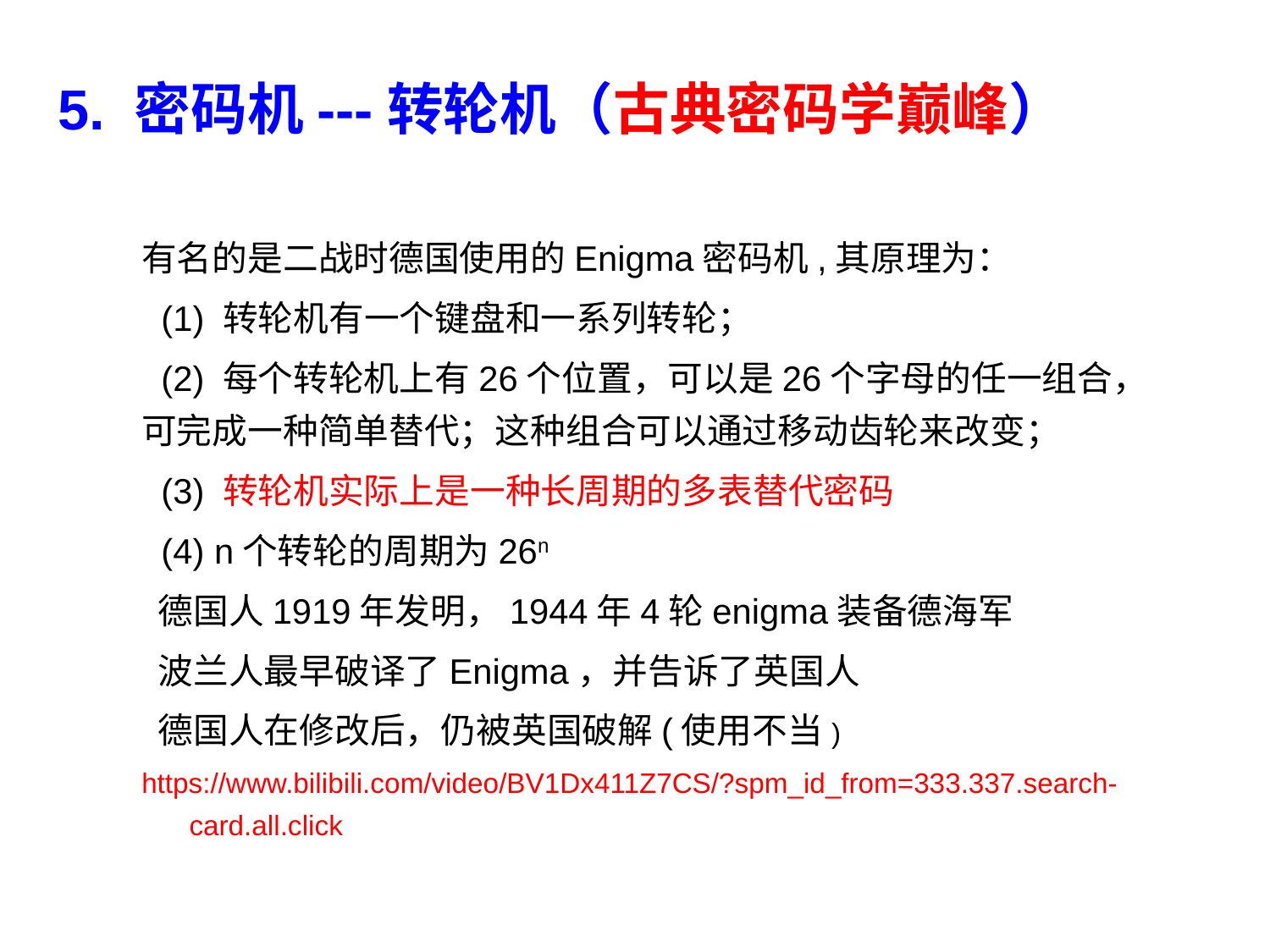

5. 密码机---转轮机（古典密码学巅峰）
有名的是二战时德国使用的Enigma密码机,其原理为：
  (1) 转轮机有一个键盘和一系列转轮；
  (2) 每个转轮机上有26个位置，可以是26个字母的任一组合，可完成一种简单替代；这种组合可以通过移动齿轮来改变；
  (3) 转轮机实际上是一种长周期的多表替代密码
  (4) n个转轮的周期为26n
 德国人1919年发明，1944年4轮enigma装备德海军
 波兰人最早破译了Enigma，并告诉了英国人
 德国人在修改后，仍被英国破解(使用不当)
https://www.bilibili.com/video/BV1Dx411Z7CS/?spm_id_from=333.337.search-card.all.click